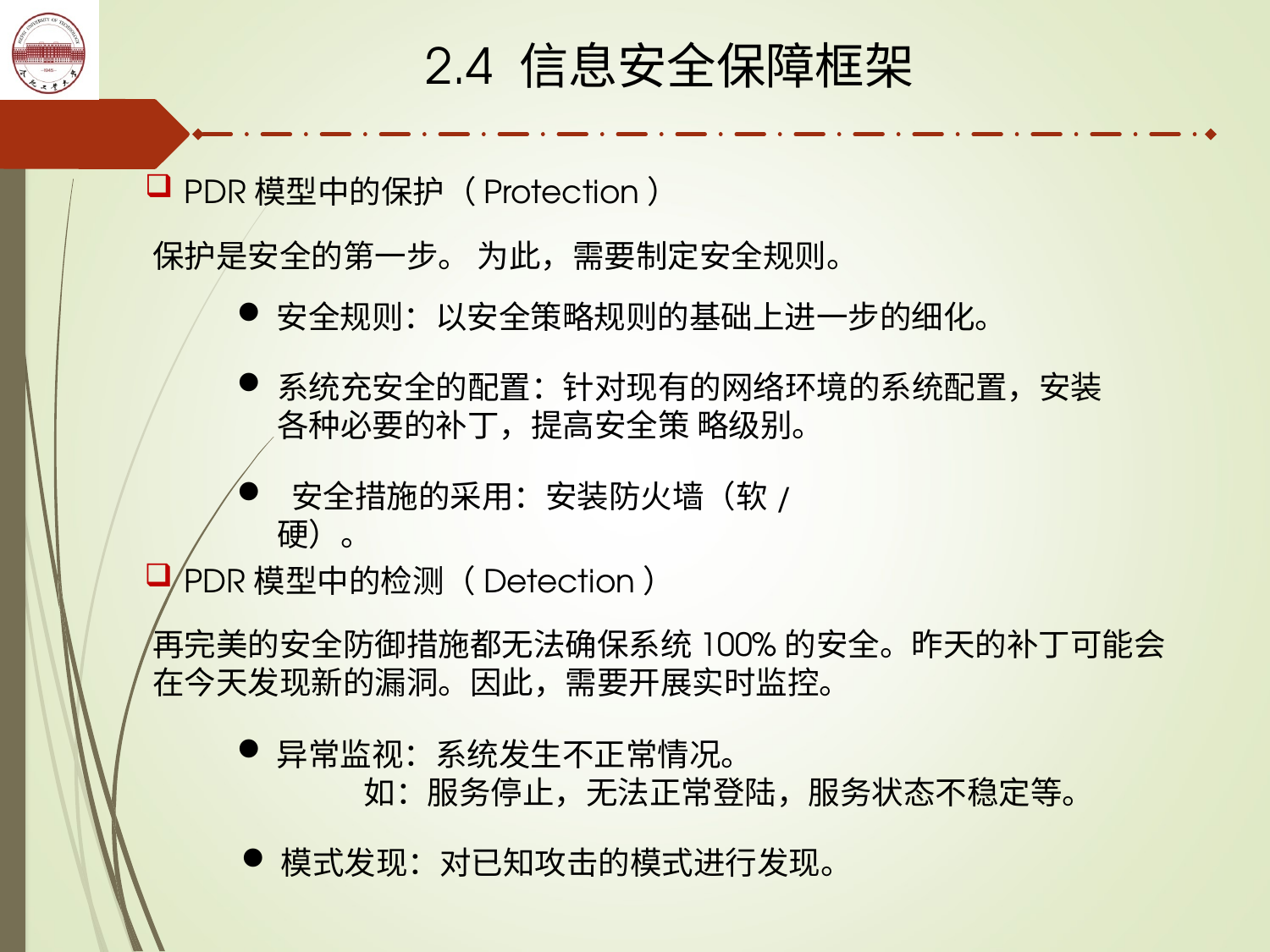

2.4 信息安全保障框架
PDR模型中的保护（Protection）
保护是安全的第一步。 为此，需要制定安全规则。
安全规则：以安全策略规则的基础上进一步的细化。
系统充安全的配置：针对现有的网络环境的系统配置，安装各种必要的补丁，提高安全策 略级别。
 安全措施的采用：安装防火墙（软/硬）。
PDR模型中的检测（Detection）
再完美的安全防御措施都无法确保系统100%的安全。昨天的补丁可能会在今天发现新的漏洞。因此，需要开展实时监控。
异常监视：系统发生不正常情况。
	如：服务停止，无法正常登陆，服务状态不稳定等。
模式发现：对已知攻击的模式进行发现。